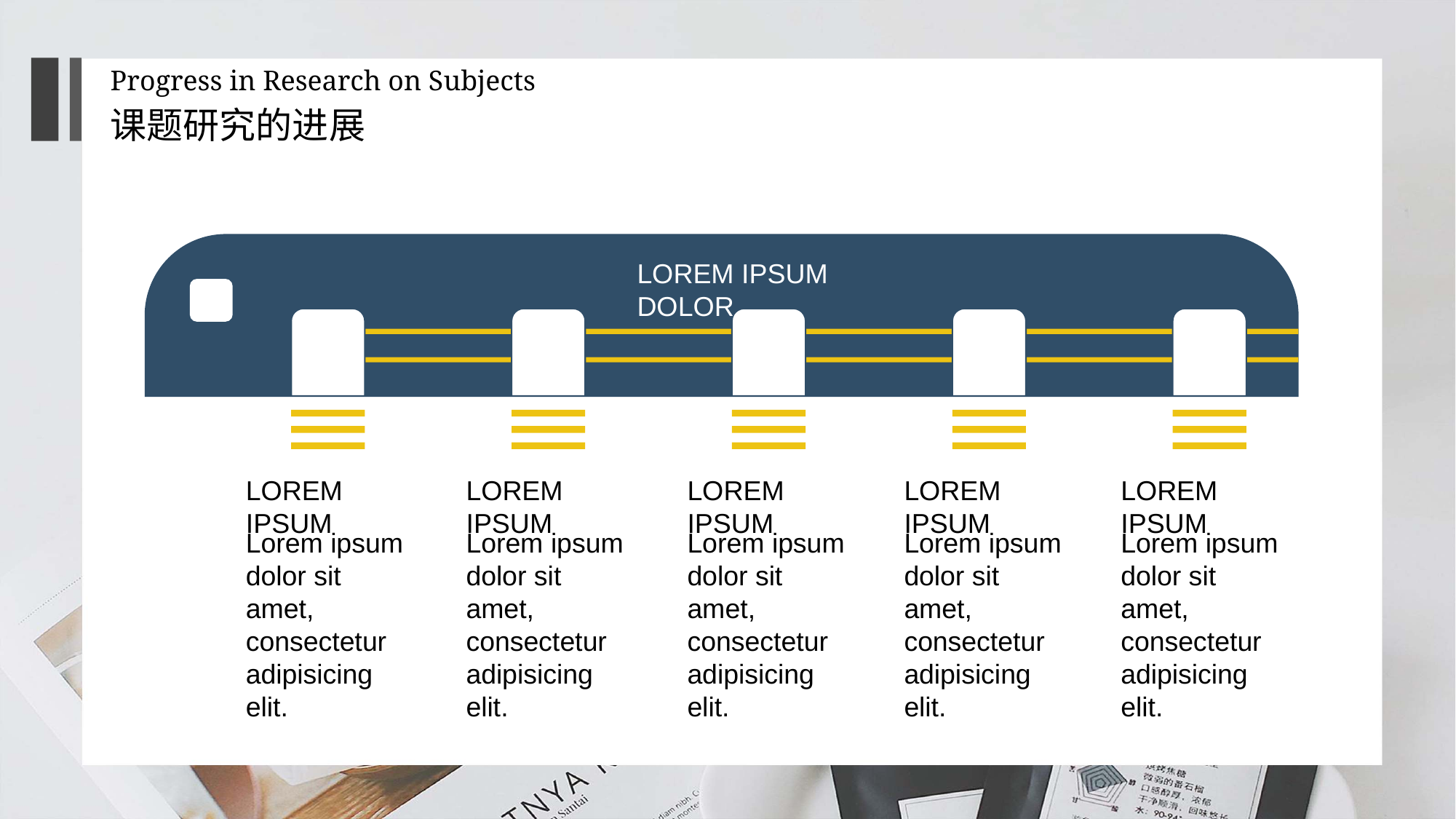

Progress in Research on Subjects
课题研究的进展

LOREM IPSUM DOLOR

LOREM IPSUM
LOREM IPSUM
LOREM IPSUM
LOREM IPSUM
LOREM IPSUM
Lorem ipsum dolor sit amet, consectetur adipisicing elit.
Lorem ipsum dolor sit amet, consectetur adipisicing elit.
Lorem ipsum dolor sit amet, consectetur adipisicing elit.
Lorem ipsum dolor sit amet, consectetur adipisicing elit.
Lorem ipsum dolor sit amet, consectetur adipisicing elit.